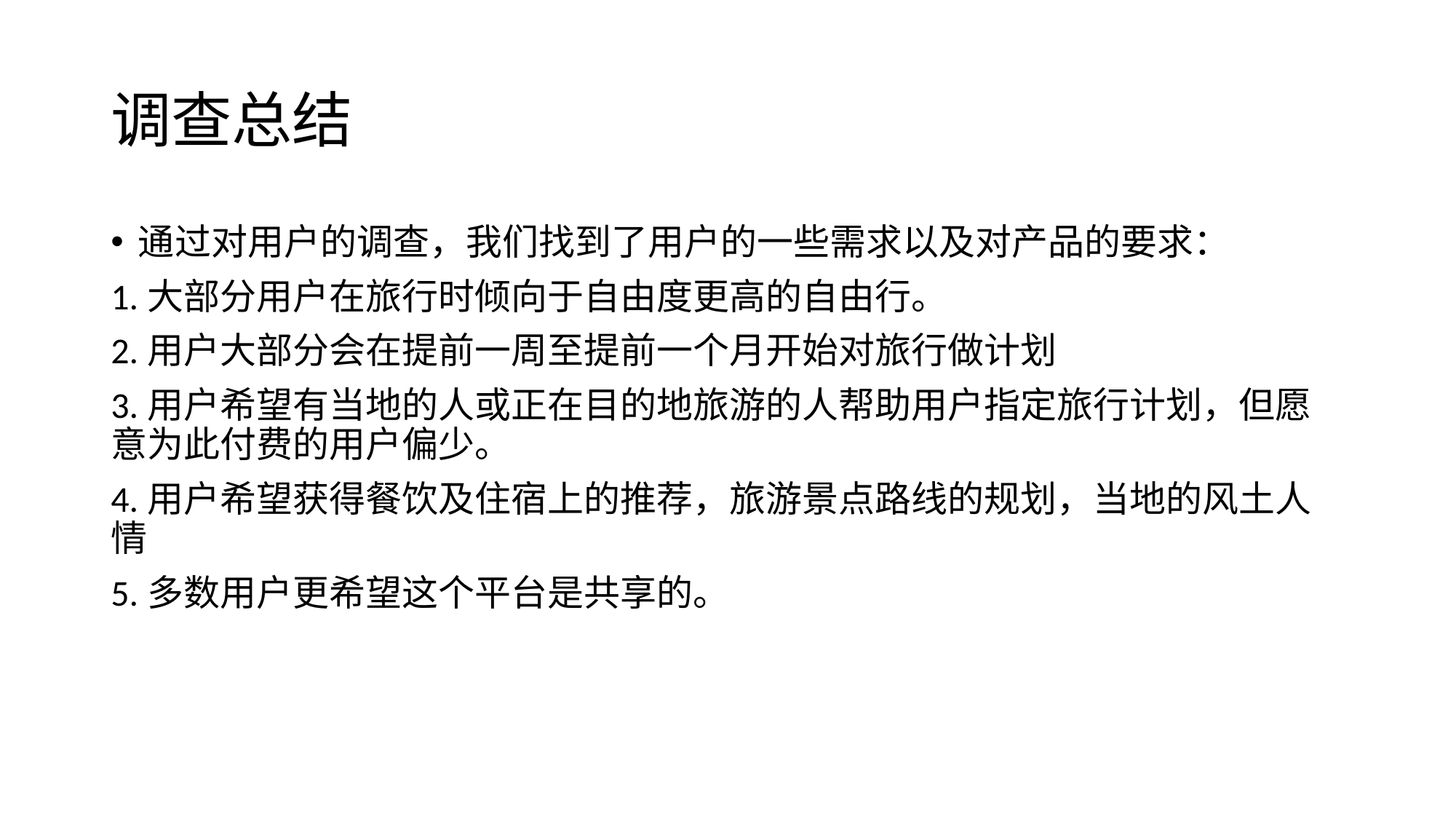

# 调查总结
通过对用户的调查，我们找到了用户的一些需求以及对产品的要求：
1.大部分用户在旅行时倾向于自由度更高的自由行。
2.用户大部分会在提前一周至提前一个月开始对旅行做计划
3.用户希望有当地的人或正在目的地旅游的人帮助用户指定旅行计划，但愿意为此付费的用户偏少。
4.用户希望获得餐饮及住宿上的推荐，旅游景点路线的规划，当地的风土人情
5.多数用户更希望这个平台是共享的。